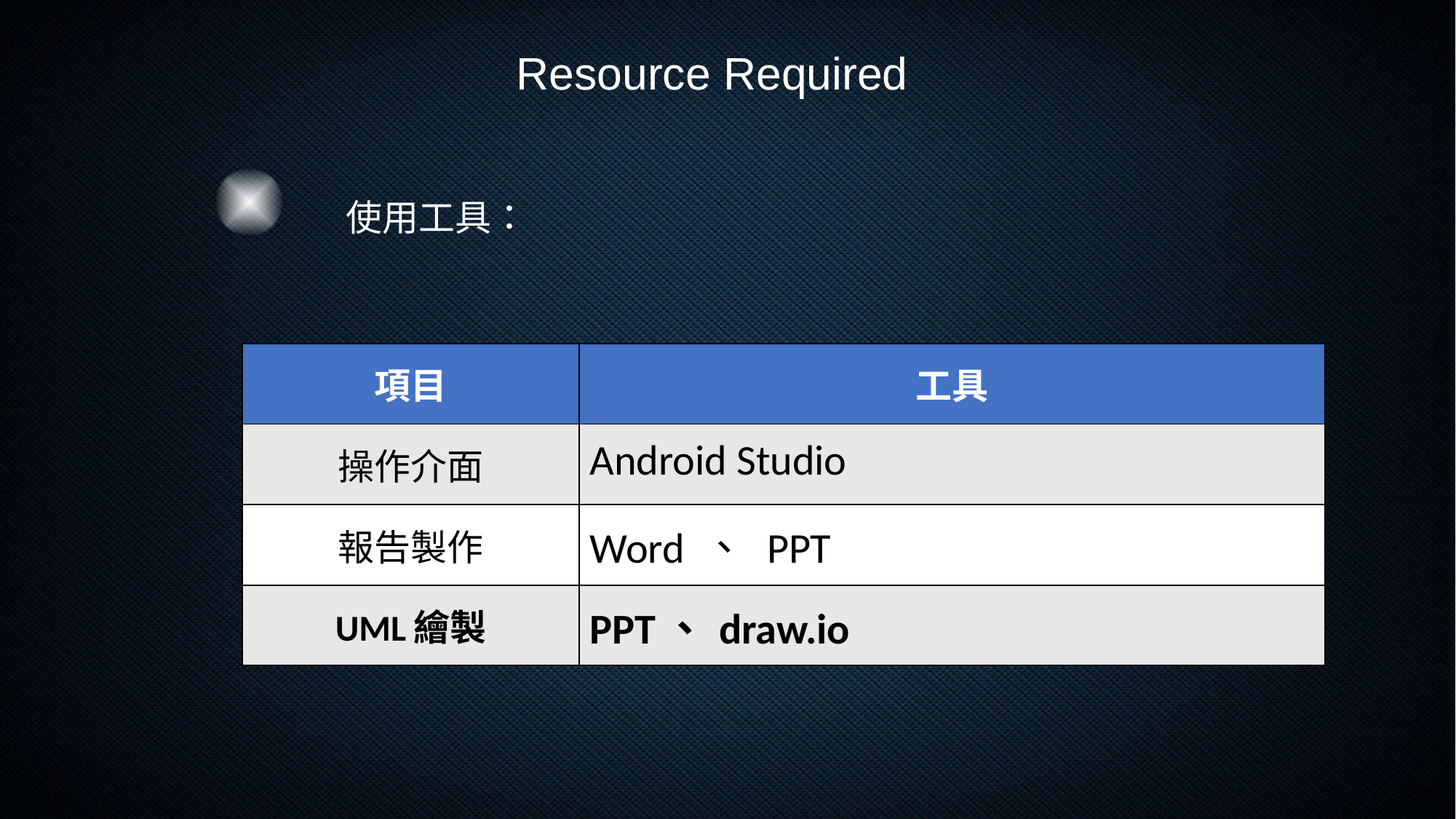

Resource Required

使用工具：
| 項目 | 工具 |
| --- | --- |
| 操作介面 | Android Studio |
| 報告製作 | Word 、 PPT |
| UML繪製 | PPT、draw.io |